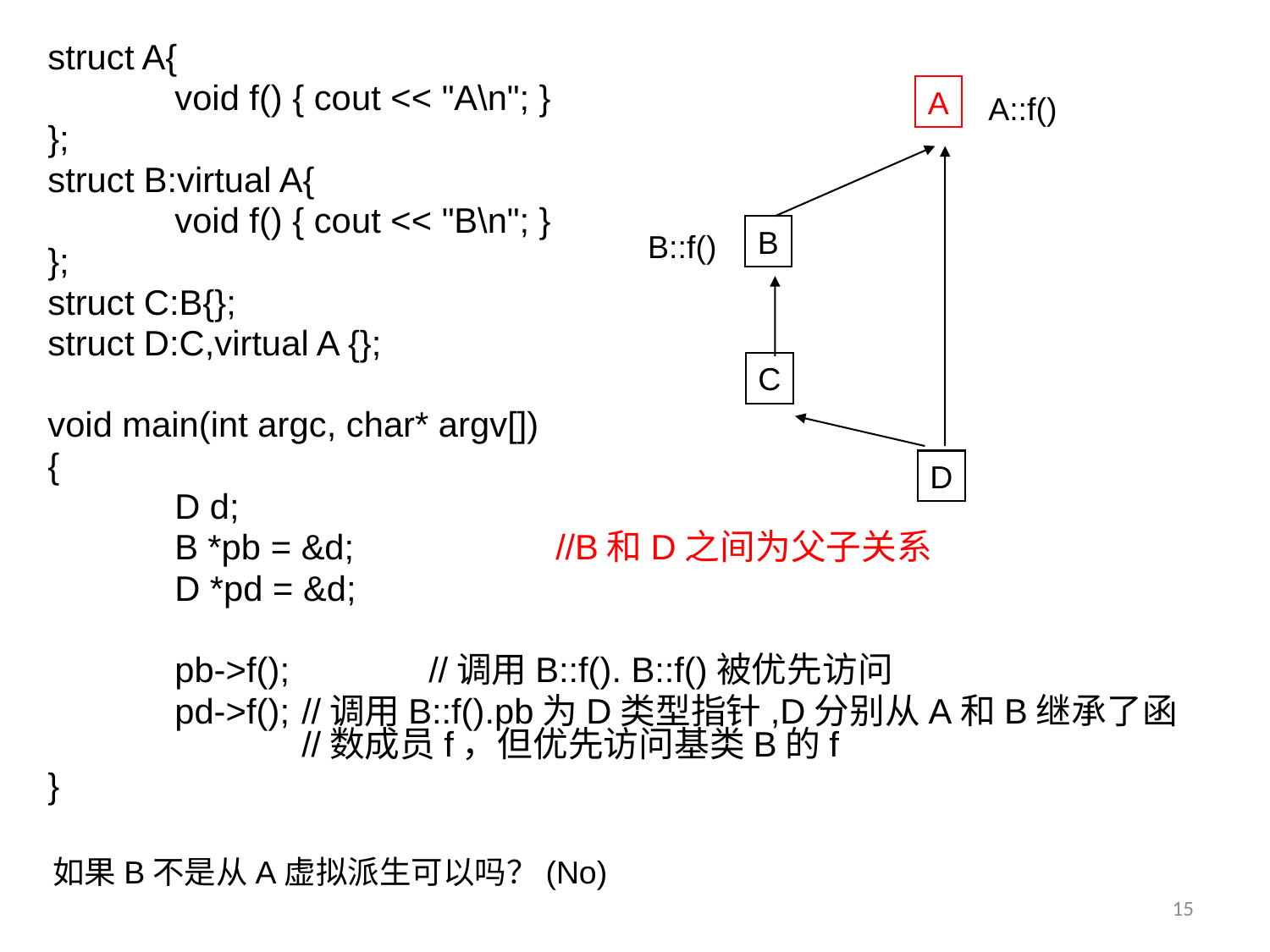

struct A{
	void f() { cout << "A\n"; }
};
struct B:virtual A{
	void f() { cout << "B\n"; }
};
struct C:B{};
struct D:C,virtual A {};

void main(int argc, char* argv[])
{
	D d;
	B *pb = &d;		//B和D之间为父子关系
	D *pd = &d;

	pb->f();		//调用B::f(). B::f()被优先访问
	pd->f();	//调用B::f().pb为D类型指针,D分别从A和B继承了函			//数成员f，但优先访问基类B的f
}
A
A::f()

B
B::f()

C

D
如果B不是从A虚拟派生可以吗？(No)
15